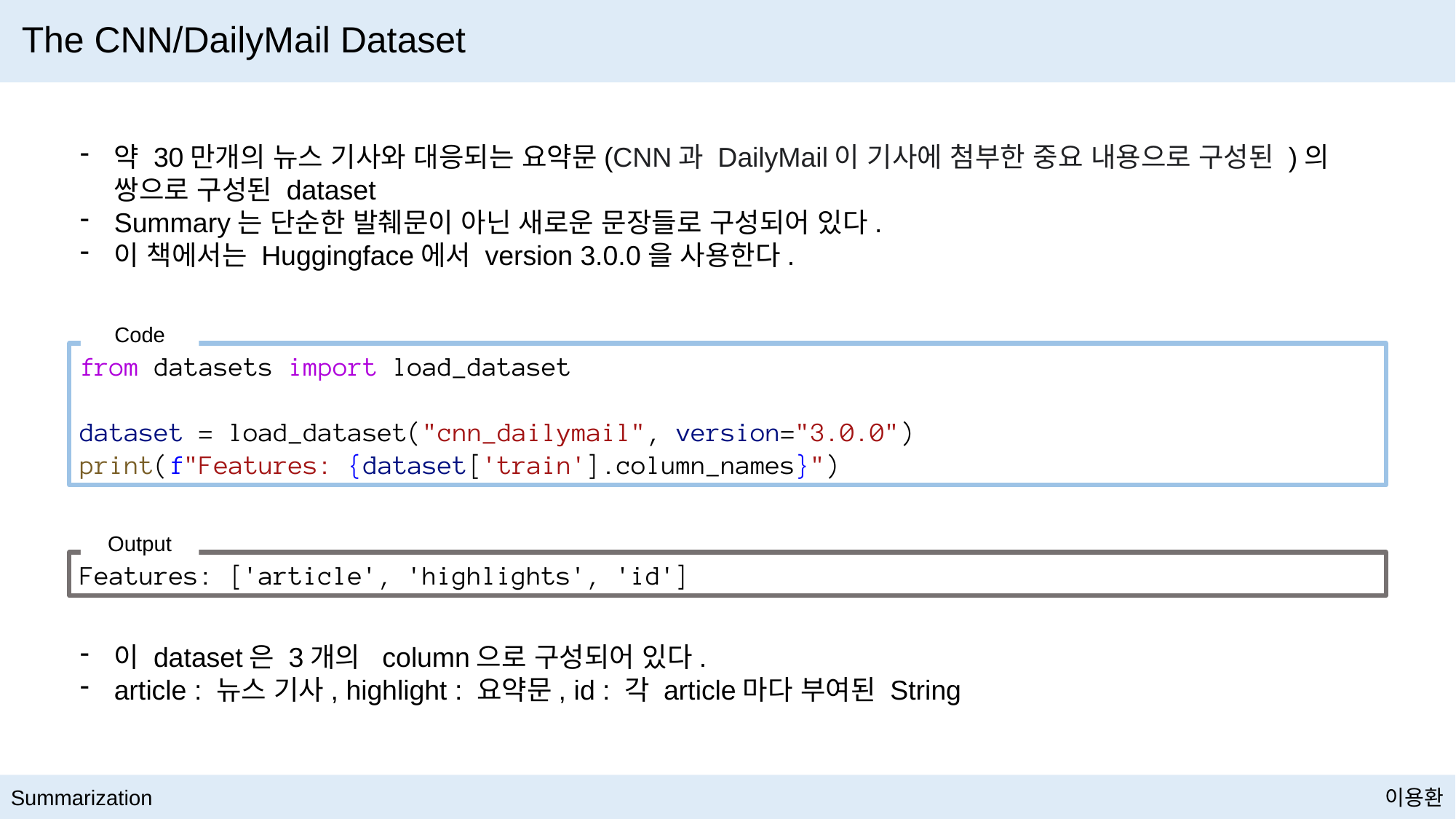

# The CNN/DailyMail Dataset
약 30만개의 뉴스 기사와 대응되는 요약문(CNN과 DailyMail이 기사에 첨부한 중요 내용으로 구성된 )의 쌍으로 구성된 dataset
Summary는 단순한 발췌문이 아닌 새로운 문장들로 구성되어 있다.
이 책에서는 Huggingface에서 version 3.0.0을 사용한다.
Code
from datasets import load_dataset
dataset = load_dataset("cnn_dailymail", version="3.0.0")
print(f"Features: {dataset['train'].column_names}")
Output
Features: ['article', 'highlights', 'id']
이 dataset은 3개의  column으로 구성되어 있다.
article : 뉴스 기사, highlight : 요약문, id : 각 article마다 부여된 String